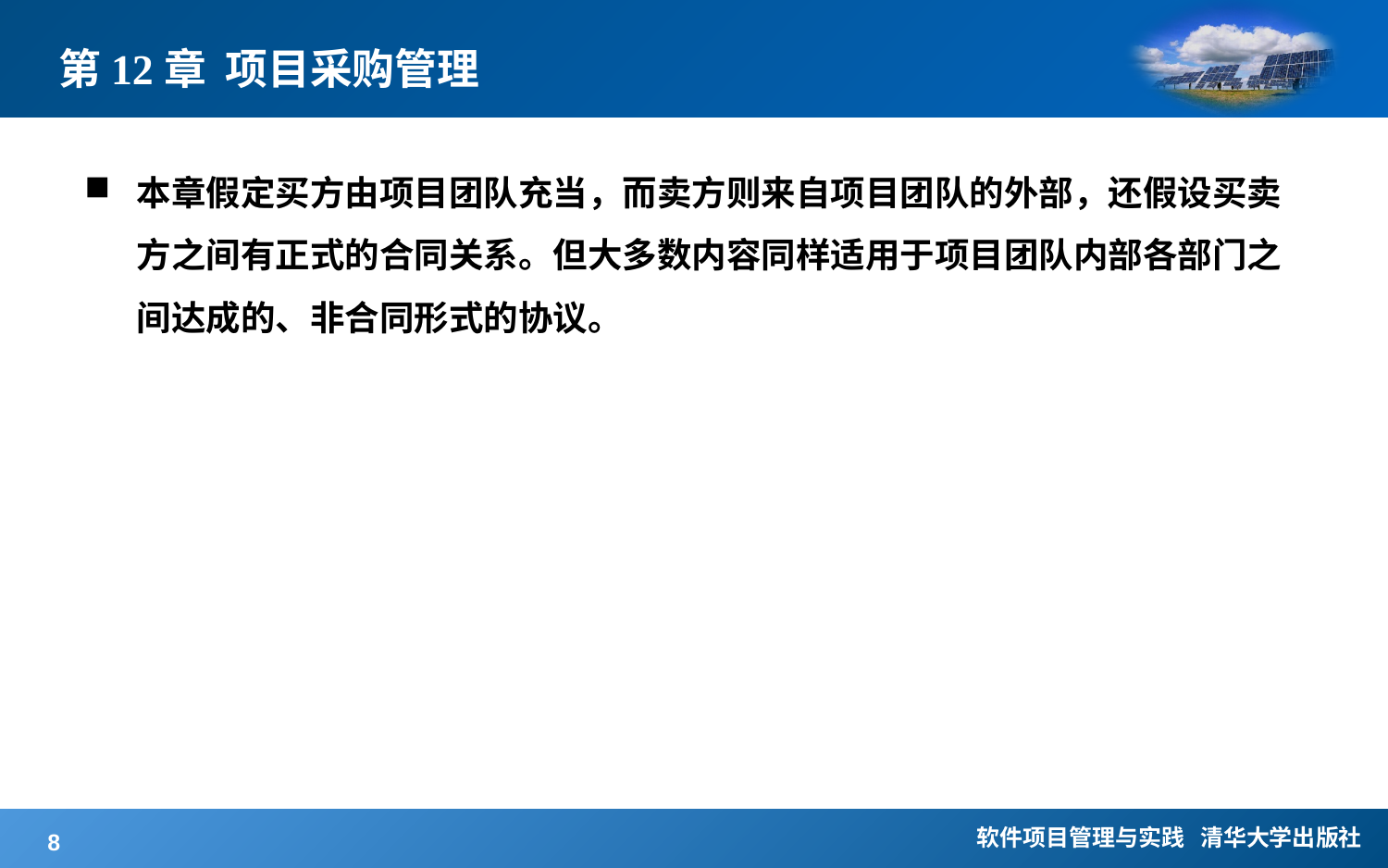

# 第12章  项目采购管理
本章假定买方由项目团队充当，而卖方则来自项目团队的外部，还假设买卖方之间有正式的合同关系。但大多数内容同样适用于项目团队内部各部门之间达成的、非合同形式的协议。